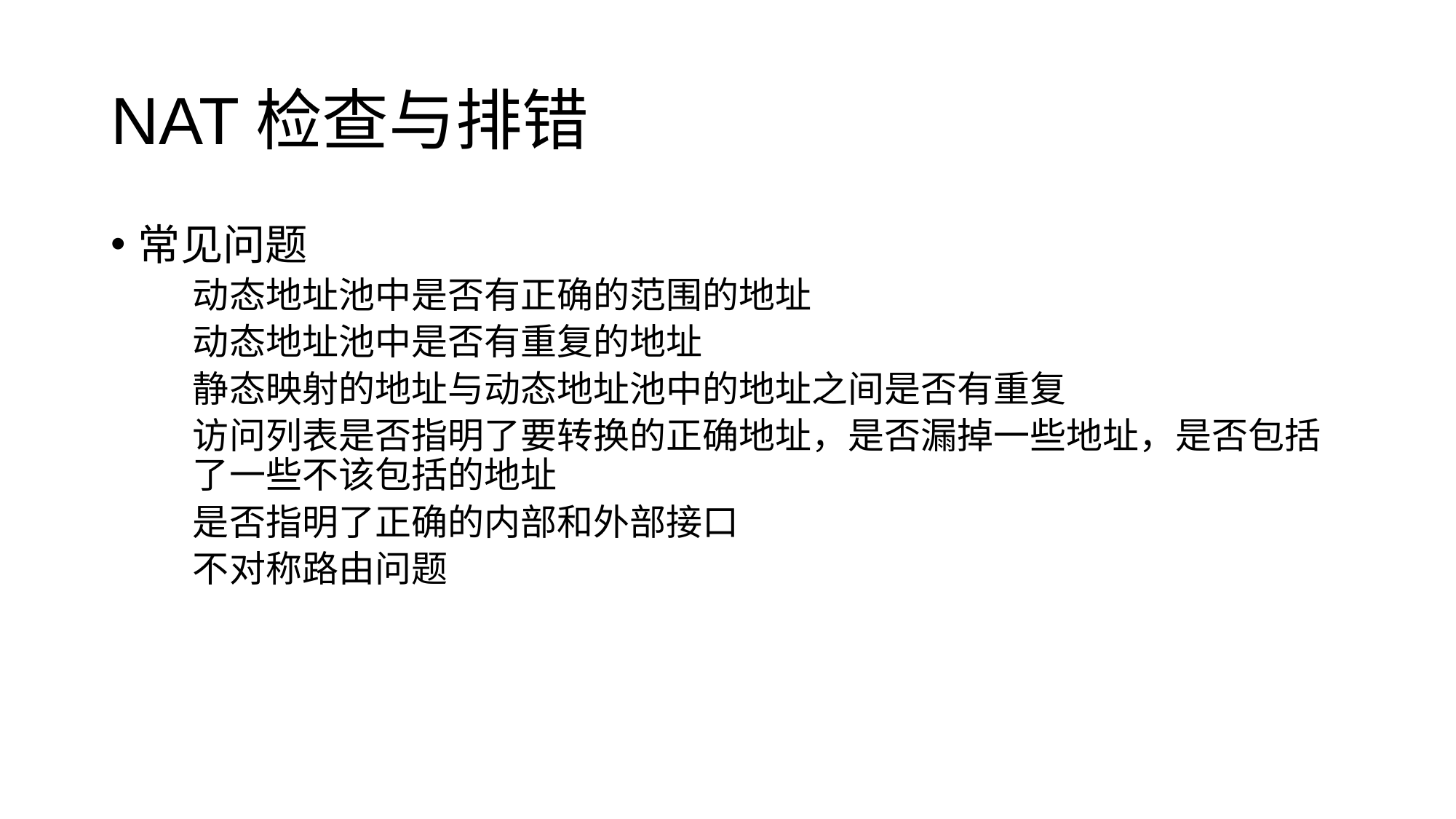

# NAT检查与排错
常见问题
动态地址池中是否有正确的范围的地址
动态地址池中是否有重复的地址
静态映射的地址与动态地址池中的地址之间是否有重复
访问列表是否指明了要转换的正确地址，是否漏掉一些地址，是否包括了一些不该包括的地址
是否指明了正确的内部和外部接口
不对称路由问题